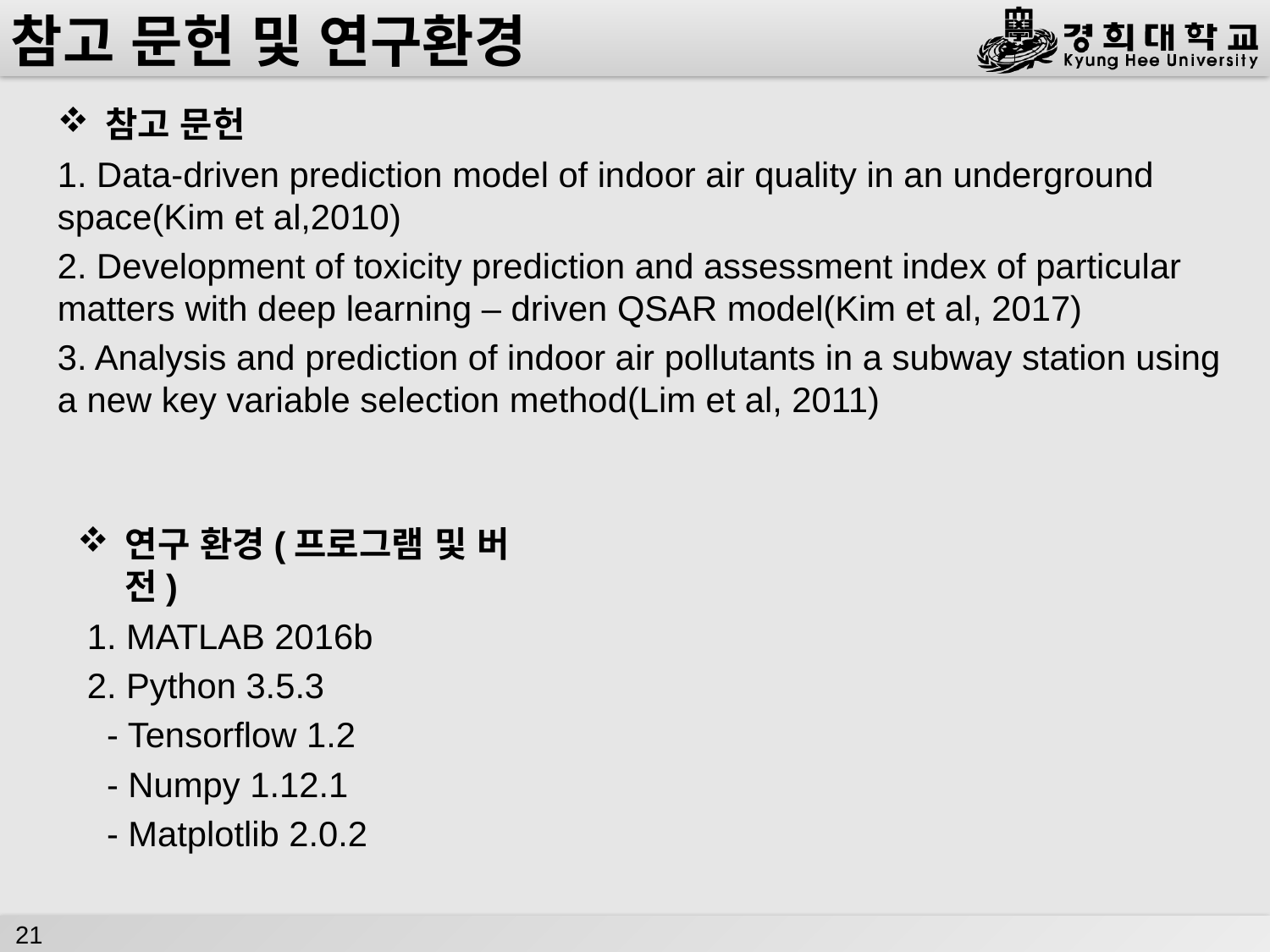

# 참고 문헌 및 연구환경
참고 문헌
1. Data-driven prediction model of indoor air quality in an underground space(Kim et al,2010)
2. Development of toxicity prediction and assessment index of particular matters with deep learning – driven QSAR model(Kim et al, 2017)
3. Analysis and prediction of indoor air pollutants in a subway station using a new key variable selection method(Lim et al, 2011)

연구 환경(프로그램 및 버전)
 1. MATLAB 2016b
 2. Python 3.5.3
   - Tensorflow 1.2
   - Numpy 1.12.1
   - Matplotlib 2.0.2
21